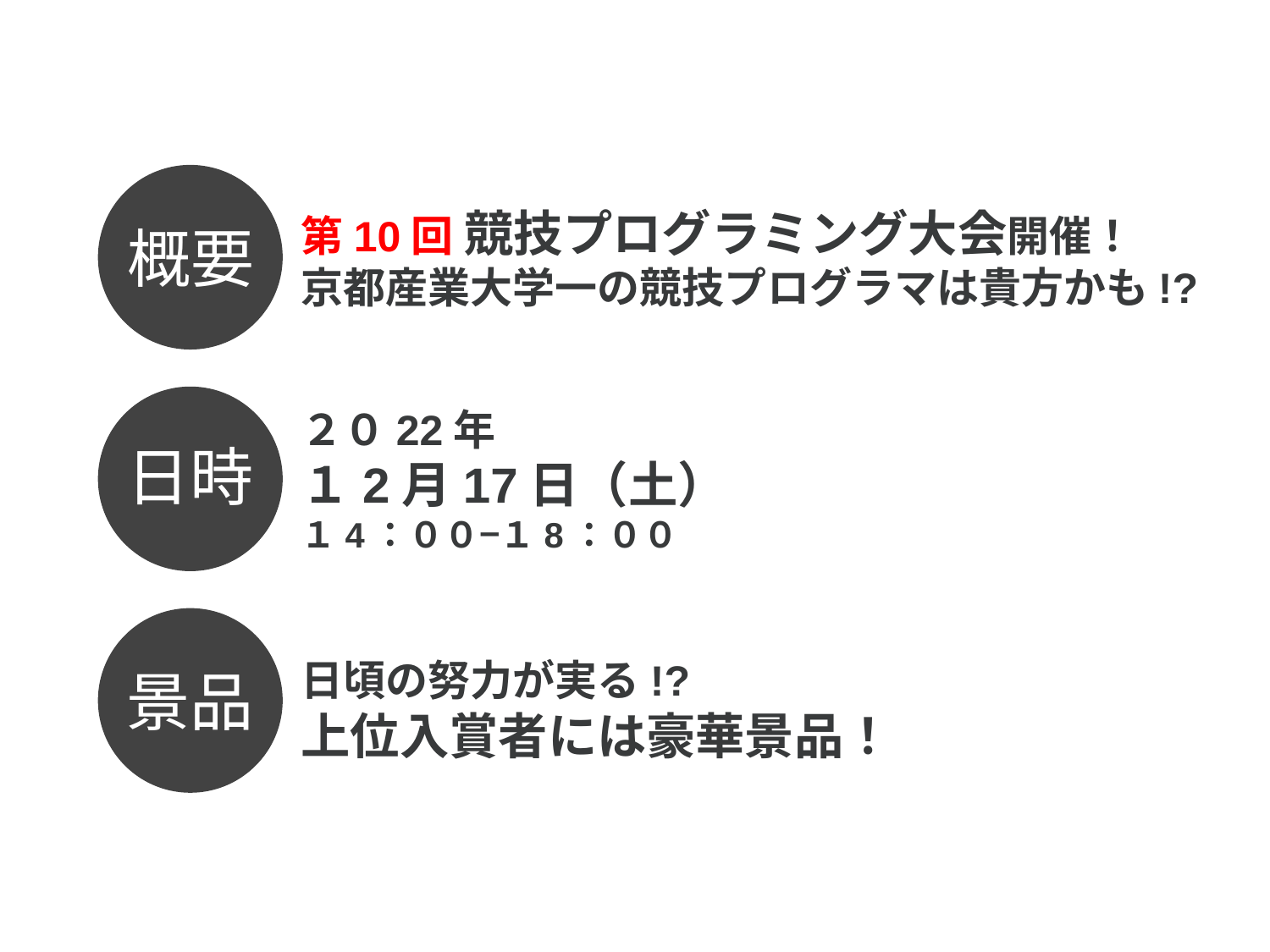

第10回 競技プログラミング大会開催！
京都産業大学一の競技プログラマは貴方かも!?
概要

２０22年
１2月17日（土）
１4：００−１8：００
日時

日頃の努力が実る!?
上位入賞者には豪華景品！
景品